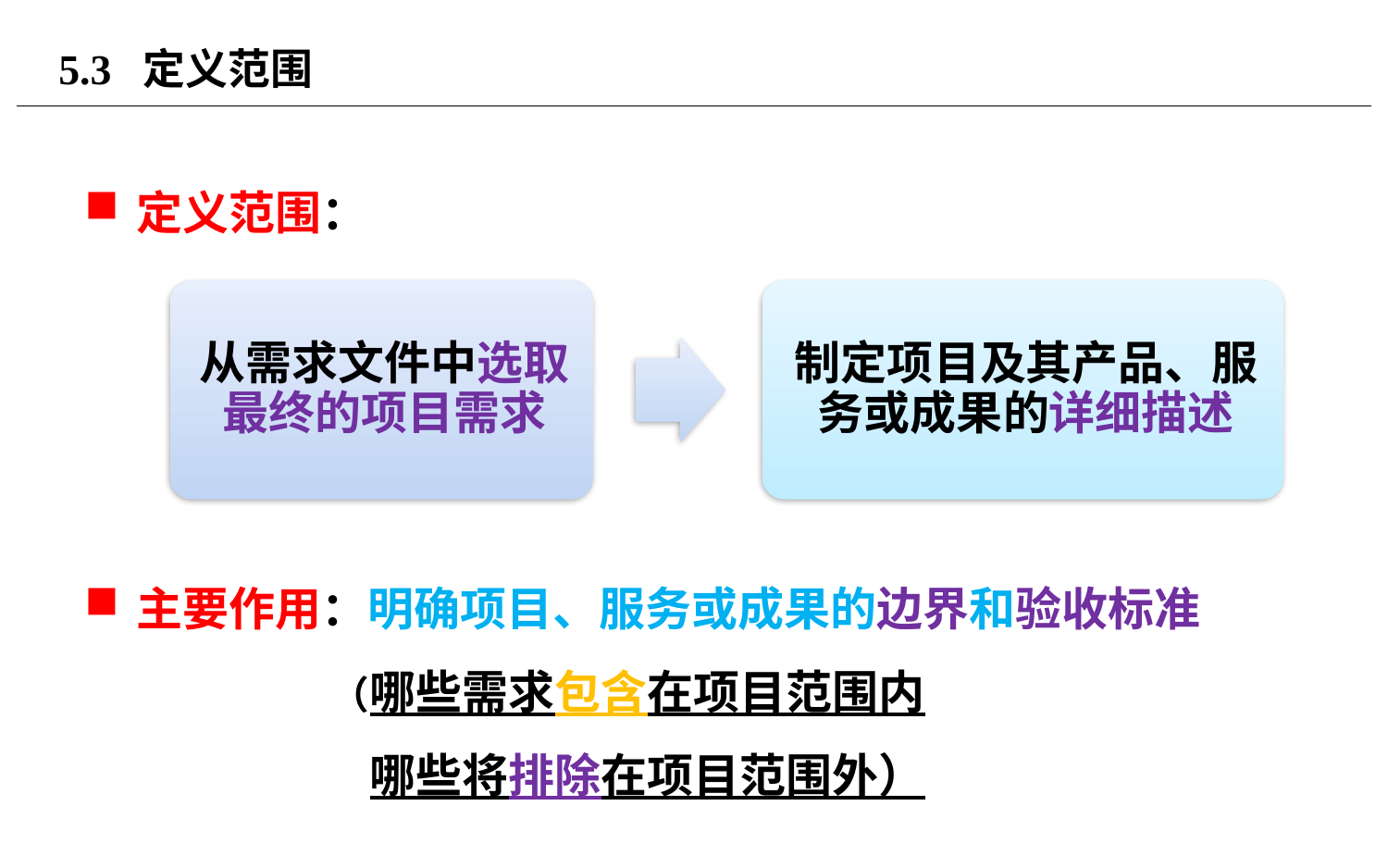

# 5.3  定义范围
定义范围：

主要作用：明确项目、服务或成果的边界和验收标准
                           （哪些需求包含在项目范围内
	             哪些将排除在项目范围外）
从需求文件中选取最终的项目需求

制定项目及其产品、服务或成果的详细描述